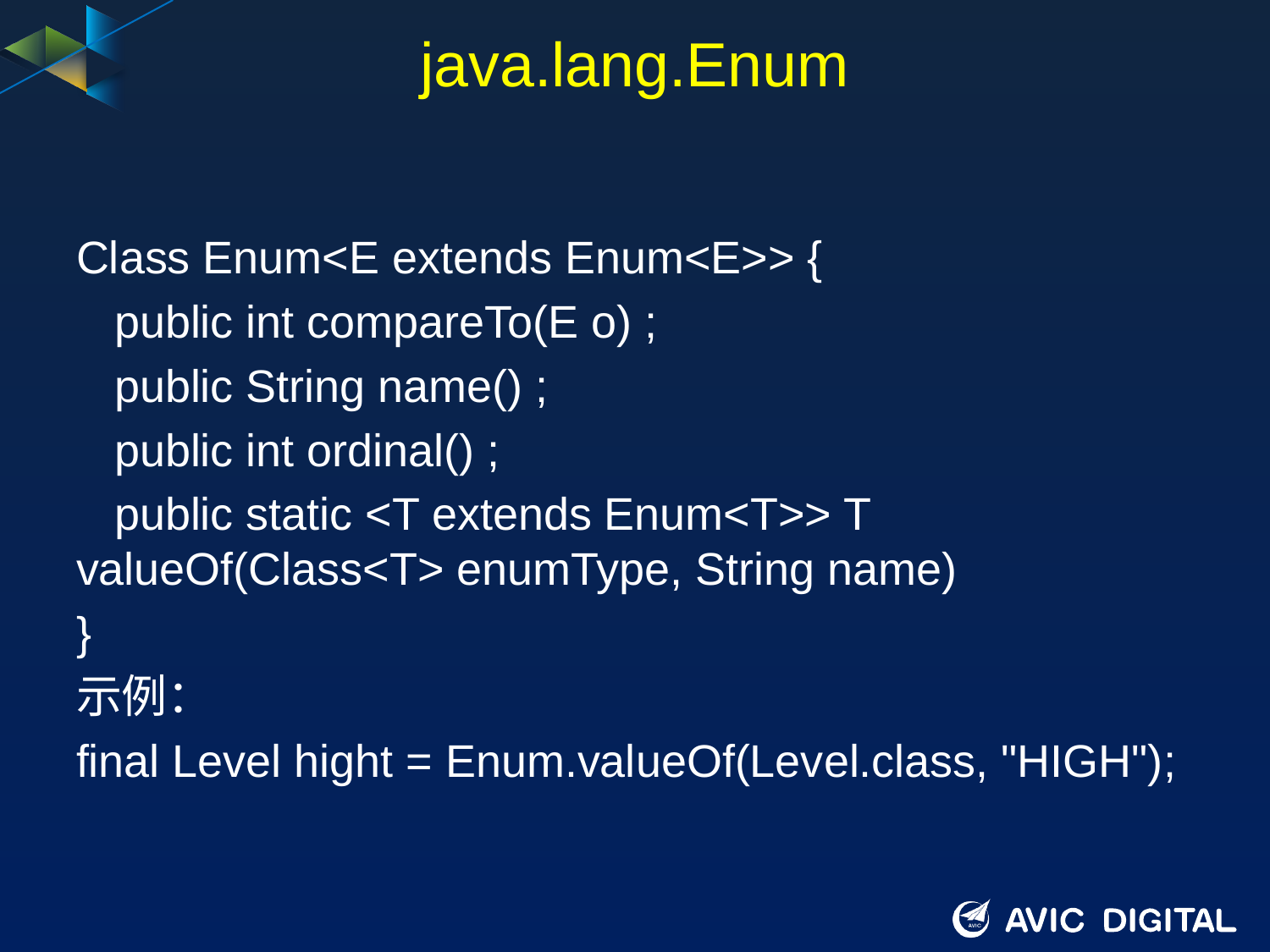

# java.lang.Enum
Class Enum<E extends Enum<E>> {
   public int compareTo(E o) ;
   public String name() ;
   public int ordinal() ;
   public static <T extends Enum<T>> T valueOf(Class<T> enumType, String name)
}
示例：
final Level hight = Enum.valueOf(Level.class, "HIGH");